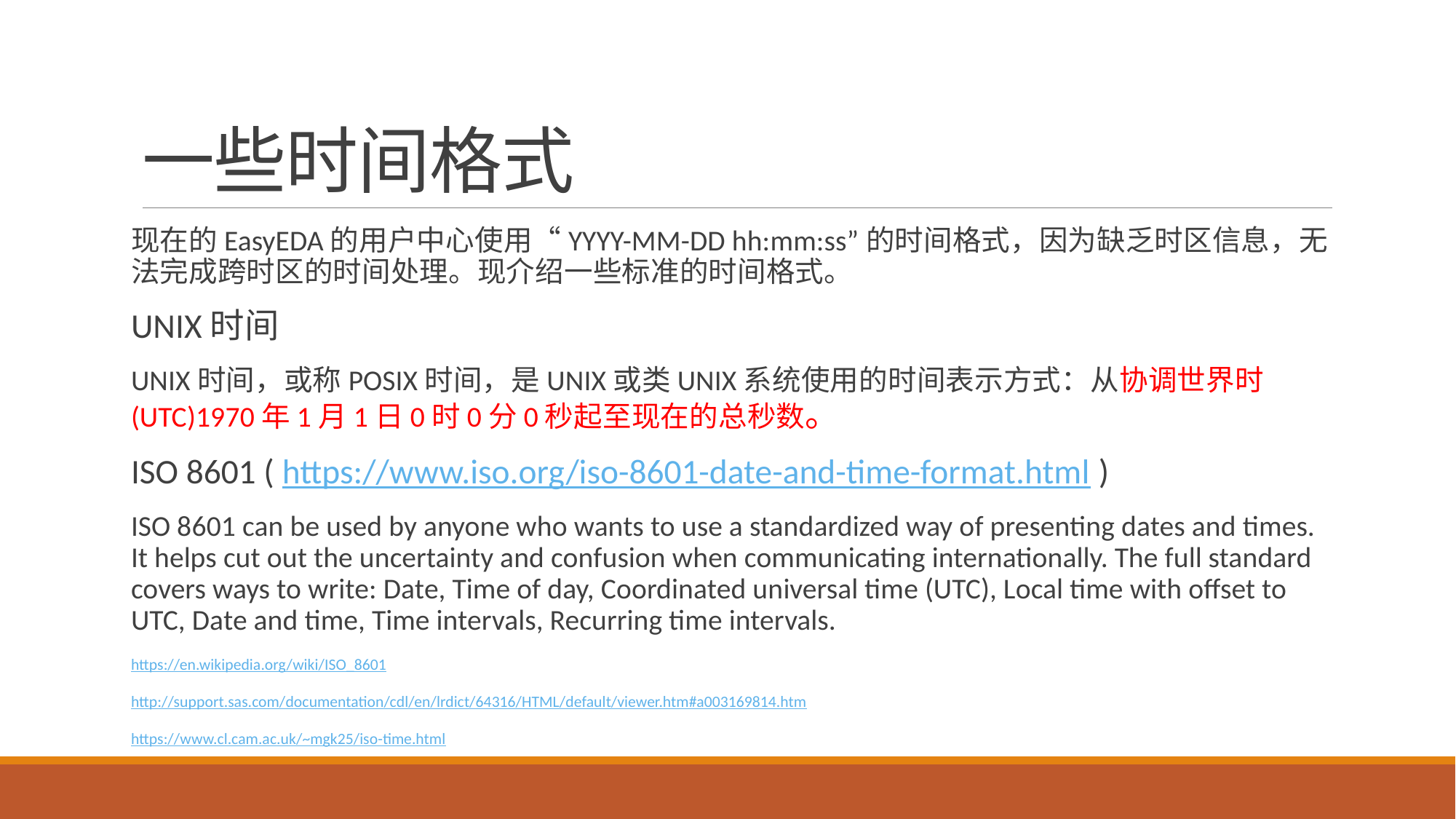

# 一些时间格式
现在的EasyEDA的用户中心使用“YYYY-MM-DD hh:mm:ss”的时间格式，因为缺乏时区信息，无法完成跨时区的时间处理。现介绍一些标准的时间格式。
UNIX时间
UNIX时间，或称POSIX时间，是UNIX或类UNIX系统使用的时间表示方式：从协调世界时(UTC)1970年1月1日0时0分0秒起至现在的总秒数。
ISO 8601 ( https://www.iso.org/iso-8601-date-and-time-format.html )
ISO 8601 can be used by anyone who wants to use a standardized way of presenting dates and times. It helps cut out the uncertainty and confusion when communicating internationally. The full standard covers ways to write: Date, Time of day, Coordinated universal time (UTC), Local time with offset to UTC, Date and time, Time intervals, Recurring time intervals.
https://en.wikipedia.org/wiki/ISO_8601
http://support.sas.com/documentation/cdl/en/lrdict/64316/HTML/default/viewer.htm#a003169814.htm
https://www.cl.cam.ac.uk/~mgk25/iso-time.html